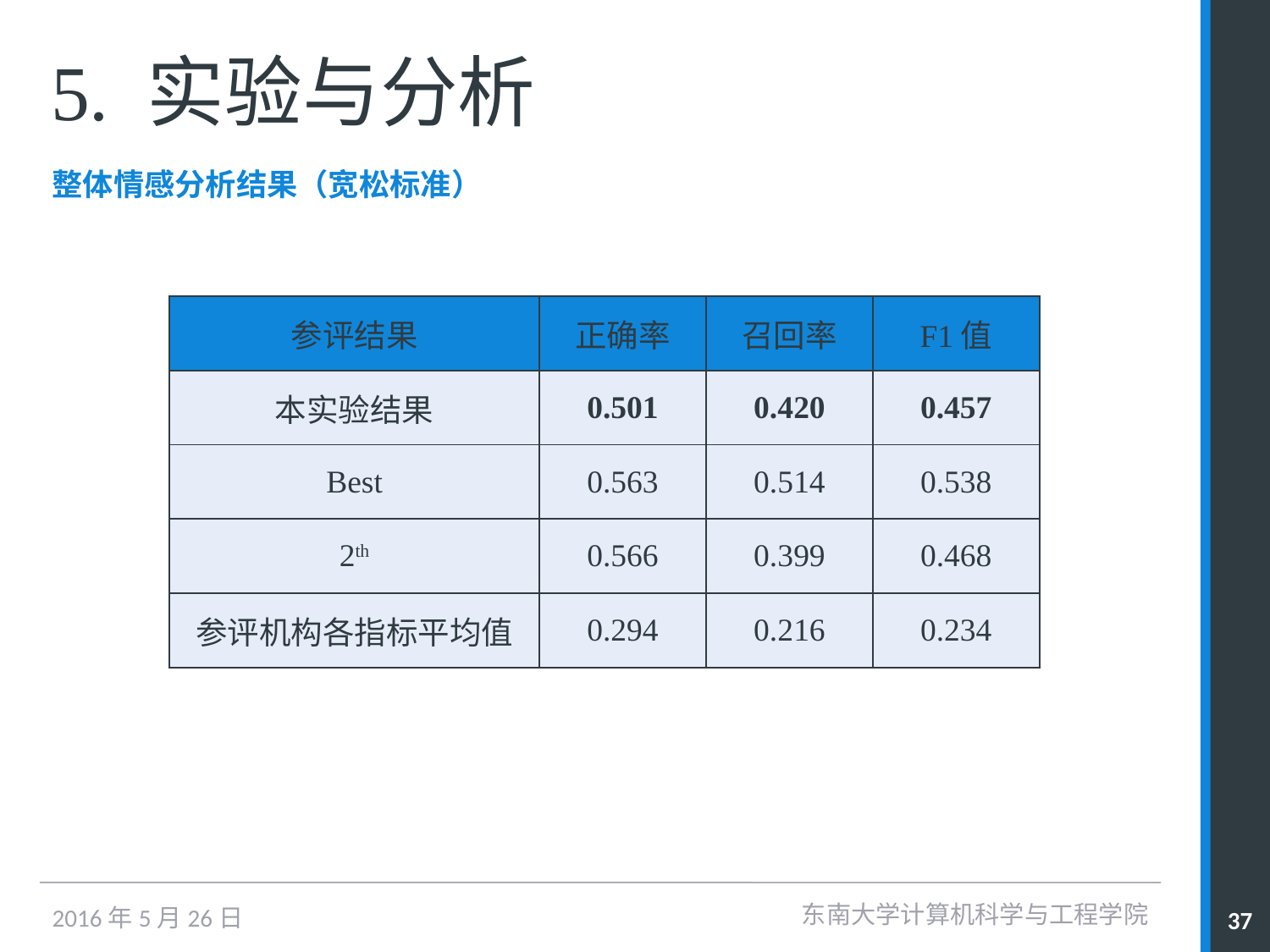

# 5. 实验与分析
整体情感分析结果（宽松标准）

| 参评结果 | 正确率 | 召回率 | F1值 |
| --- | --- | --- | --- |
| 本实验结果 | 0.501 | 0.420 | 0.457 |
| Best | 0.563 | 0.514 | 0.538 |
| 2th | 0.566 | 0.399 | 0.468 |
| 参评机构各指标平均值 | 0.294 | 0.216 | 0.234 |
东南大学计算机科学与工程学院
37